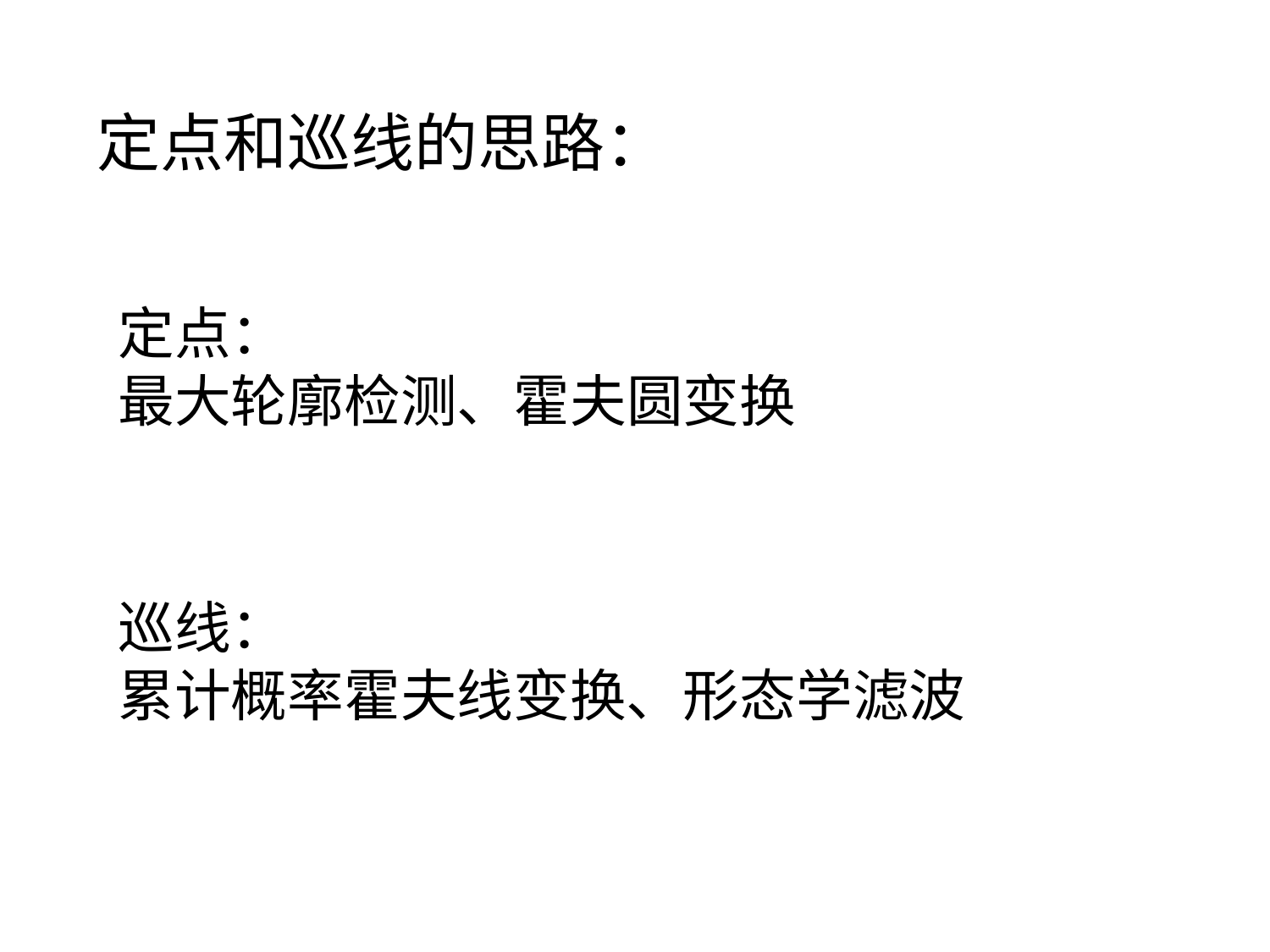

定点和巡线的思路：
定点：
最大轮廓检测、霍夫圆变换
巡线：
累计概率霍夫线变换、形态学滤波